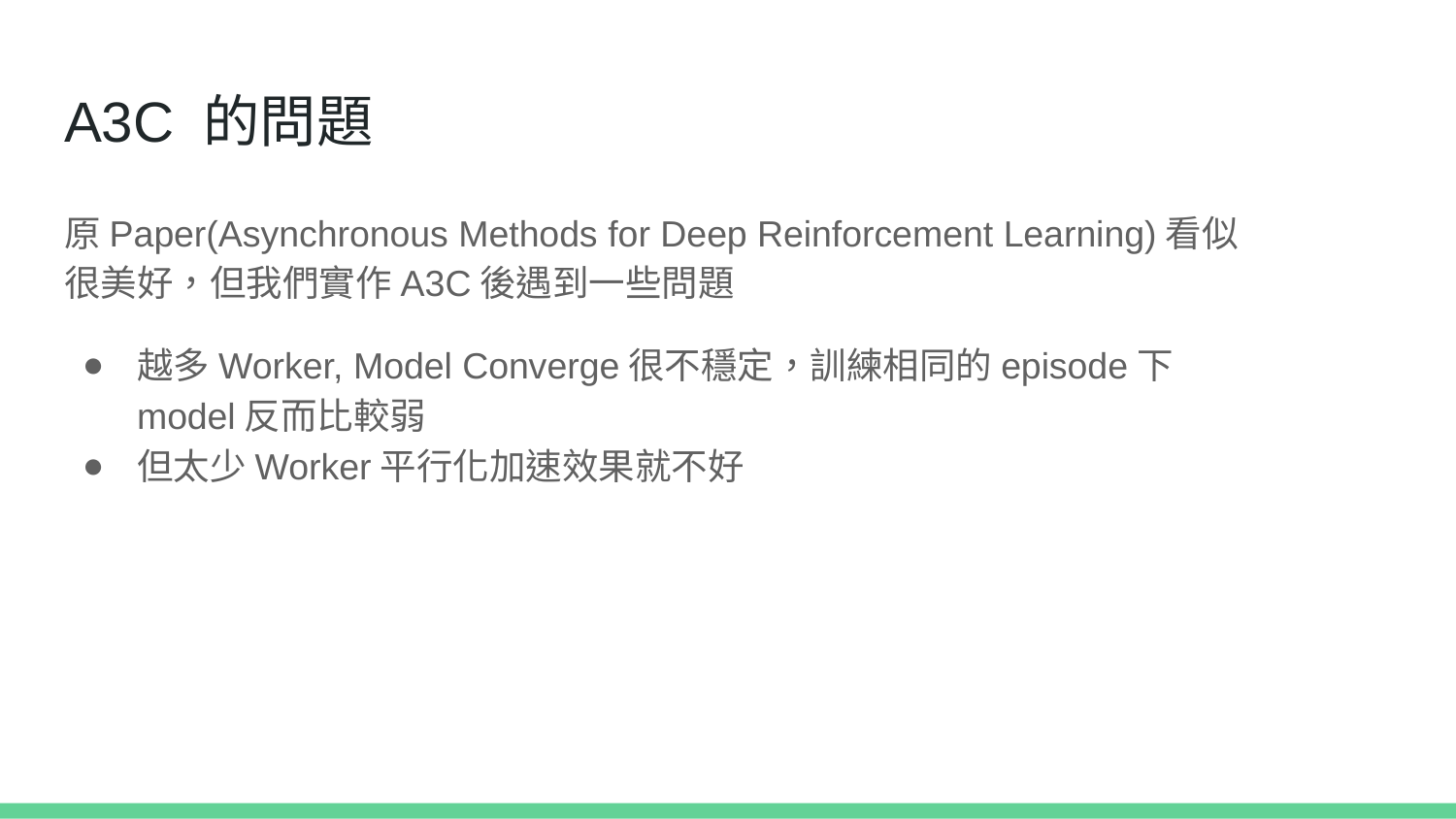

# A3C 的問題
原Paper(Asynchronous Methods for Deep Reinforcement Learning)看似很美好，但我們實作A3C後遇到一些問題
越多Worker, Model Converge很不穩定，訓練相同的episode下model反而比較弱
但太少Worker平行化加速效果就不好